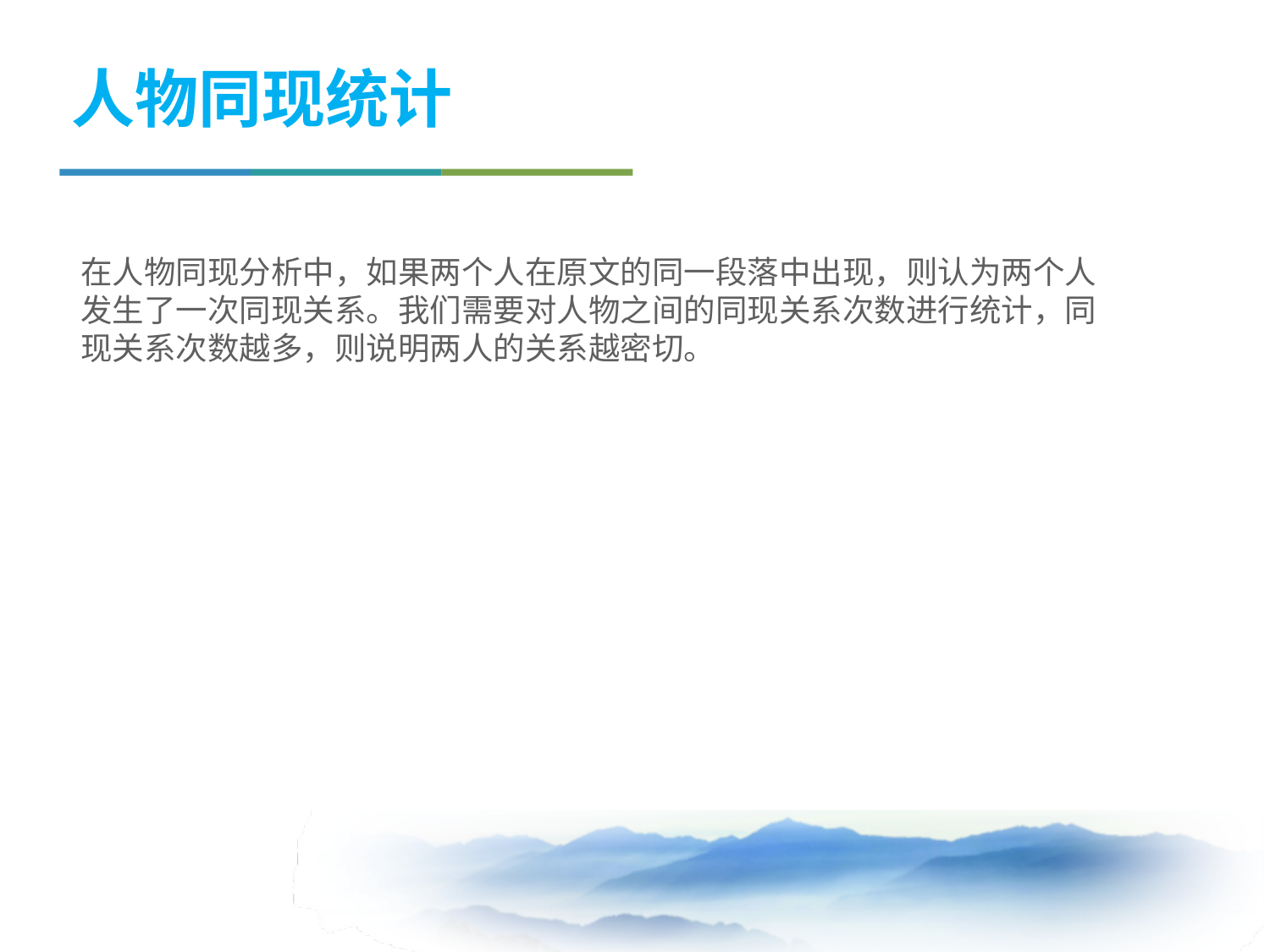

人物同现统计

在人物同现分析中，如果两个人在原文的同一段落中出现，则认为两个人发生了一次同现关系。我们需要对人物之间的同现关系次数进行统计，同现关系次数越多，则说明两人的关系越密切。